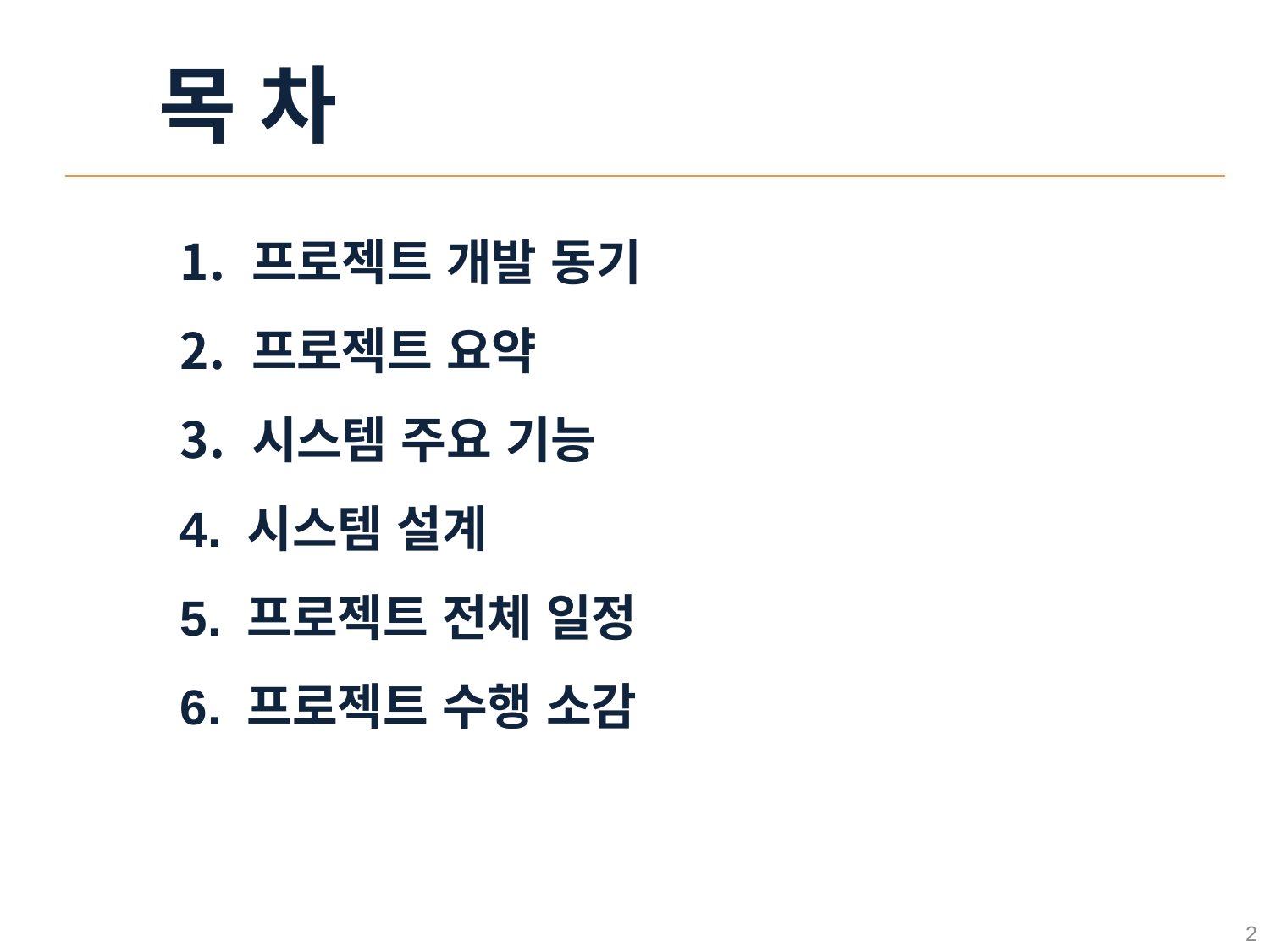

목 차
프로젝트 개발 동기
프로젝트 요약
시스템 주요 기능
4. 시스템 설계
5. 프로젝트 전체 일정
6. 프로젝트 수행 소감
2